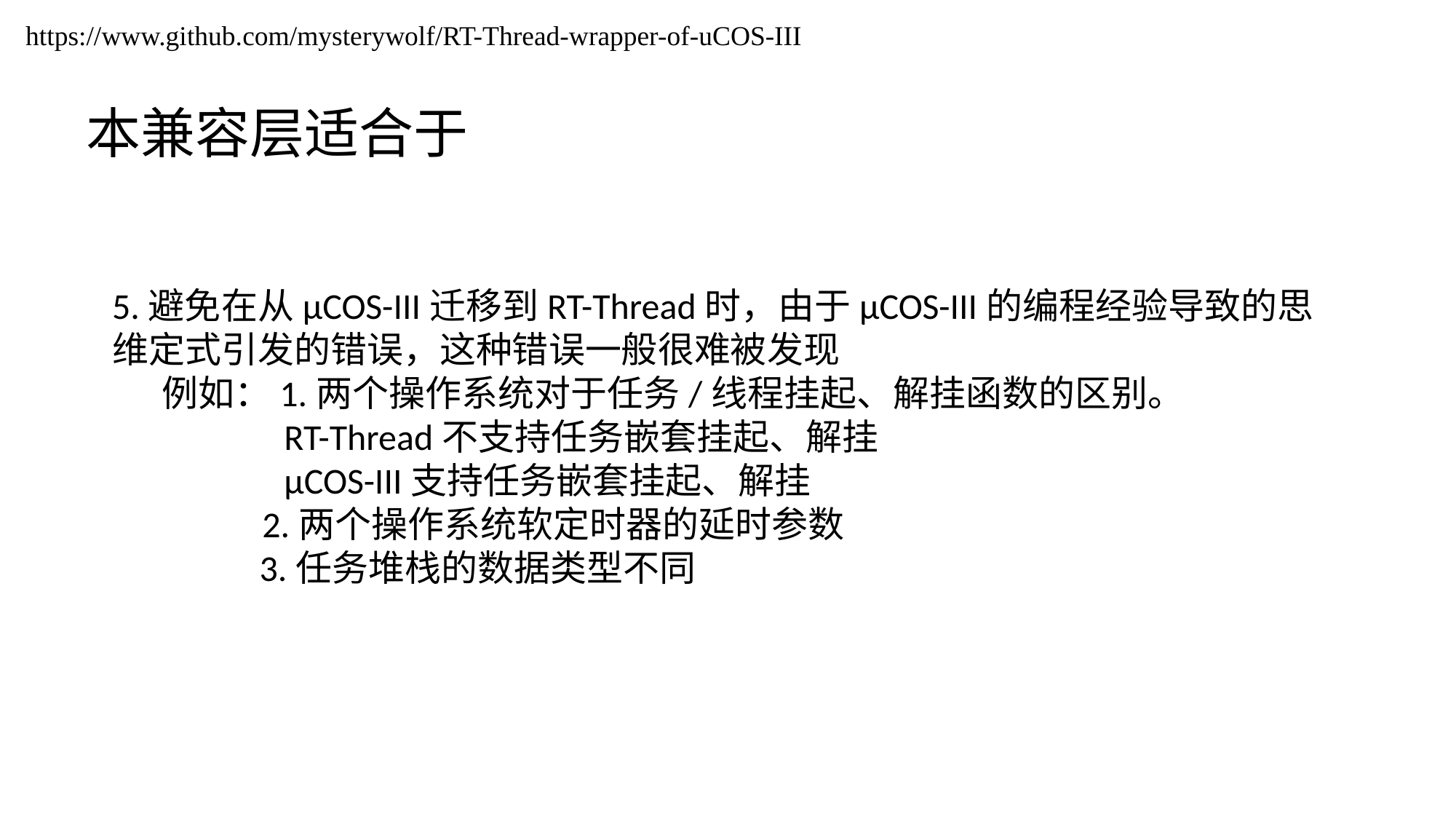

https://www.github.com/mysterywolf/RT-Thread-wrapper-of-uCOS-III
本兼容层适合于
5.避免在从μCOS-III迁移到RT-Thread时，由于μCOS-III的编程经验导致的思维定式引发的错误，这种错误一般很难被发现
     例如：1.两个操作系统对于任务/线程挂起、解挂函数的区别。
                     RT-Thread不支持任务嵌套挂起、解挂
                     μCOS-III支持任务嵌套挂起、解挂
	     2.两个操作系统软定时器的延时参数
                  3.任务堆栈的数据类型不同